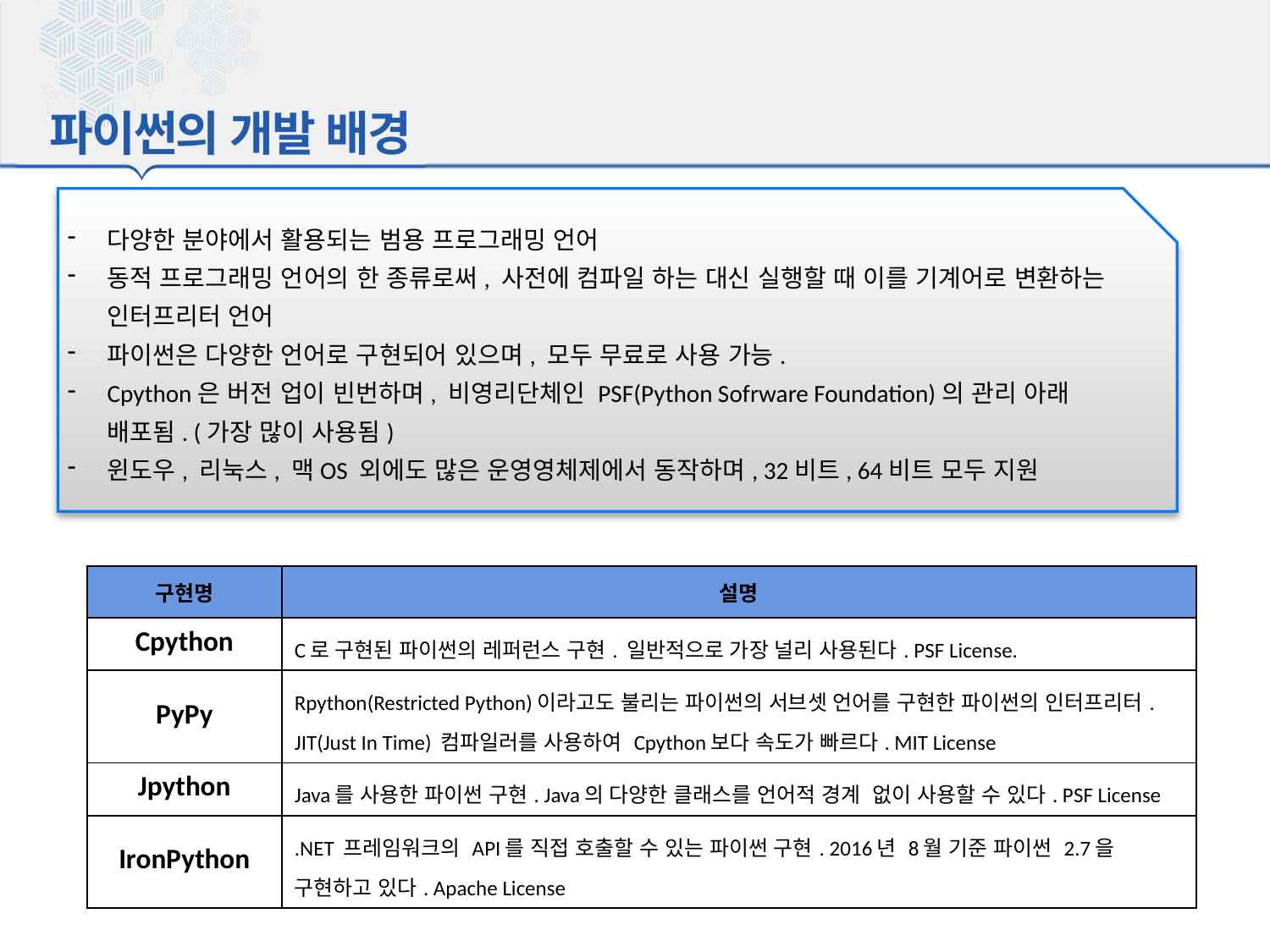

# 파이썬의 개발 배경

다양한 분야에서 활용되는 범용 프로그래밍 언어
동적 프로그래밍 언어의 한 종류로써, 사전에 컴파일 하는 대신 실행할 때 이를 기계어로 변환하는 인터프리터 언어
파이썬은 다양한 언어로 구현되어 있으며, 모두 무료로 사용 가능.
Cpython은 버전 업이 빈번하며, 비영리단체인 PSF(Python Sofrware Foundation)의 관리 아래 배포됨. (가장 많이 사용됨)
윈도우, 리눅스, 맥OS 외에도 많은 운영영체제에서 동작하며, 32비트, 64비트 모두 지원
| 구현명 | 설명 |
| --- | --- |
| Cpython | C로 구현된 파이썬의 레퍼런스 구현. 일반적으로 가장 널리 사용된다. PSF License. |
| PyPy | Rpython(Restricted Python)이라고도 불리는 파이썬의 서브셋 언어를 구현한 파이썬의 인터프리터. JIT(Just In Time) 컴파일러를 사용하여 Cpython보다 속도가 빠르다. MIT License |
| Jpython | Java를 사용한 파이썬 구현. Java의 다양한 클래스를 언어적 경계 없이 사용할 수 있다. PSF License |
| IronPython | .NET 프레임워크의 API를 직접 호출할 수 있는 파이썬 구현. 2016년 8월 기준 파이썬 2.7을 구현하고 있다. Apache License |